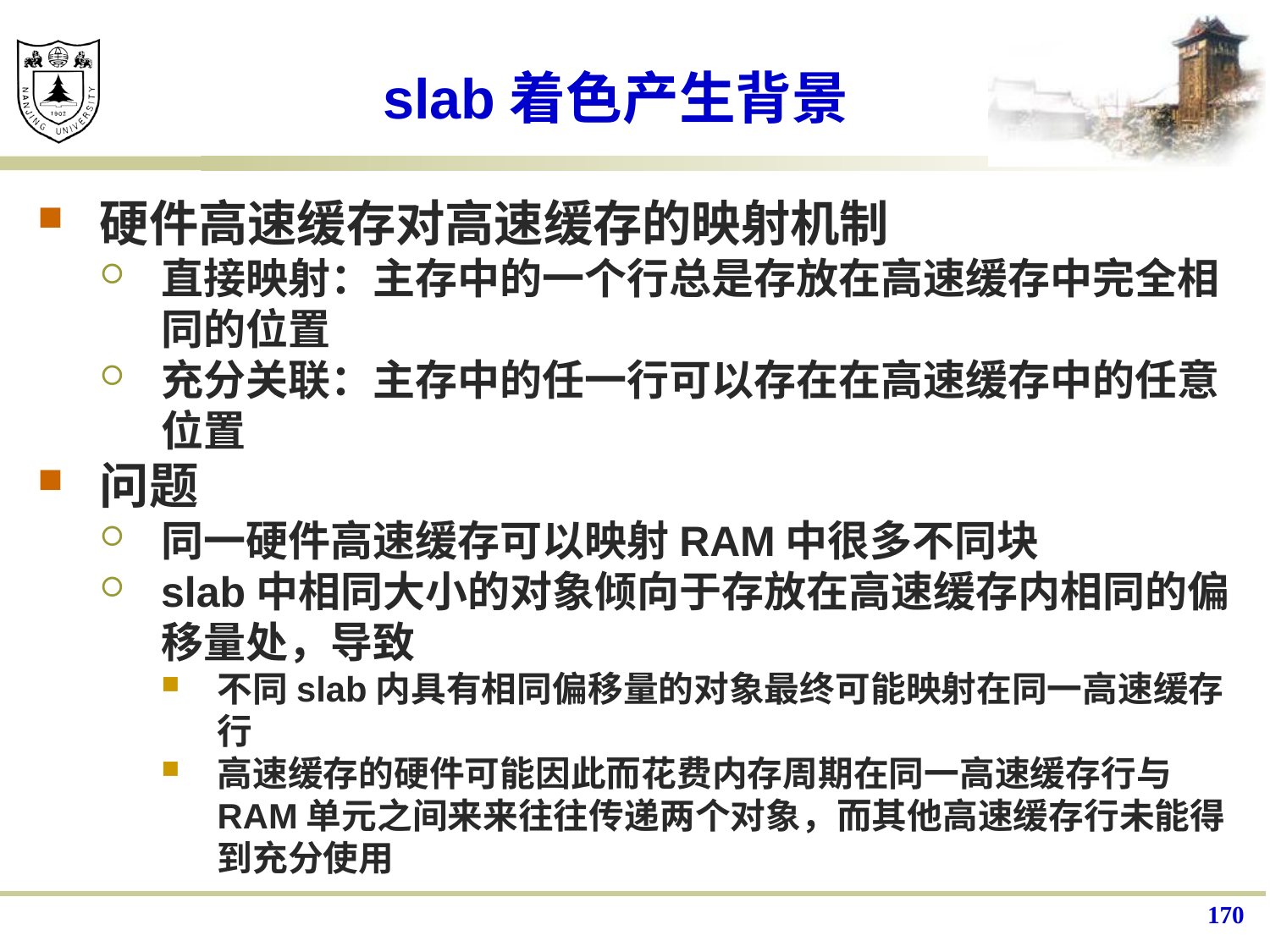

# slab着色产生背景
硬件高速缓存对高速缓存的映射机制
直接映射：主存中的一个行总是存放在高速缓存中完全相同的位置
充分关联：主存中的任一行可以存在在高速缓存中的任意位置
问题
同一硬件高速缓存可以映射RAM中很多不同块
slab中相同大小的对象倾向于存放在高速缓存内相同的偏移量处，导致
不同slab内具有相同偏移量的对象最终可能映射在同一高速缓存行
高速缓存的硬件可能因此而花费内存周期在同一高速缓存行与RAM单元之间来来往往传递两个对象，而其他高速缓存行未能得到充分使用
170